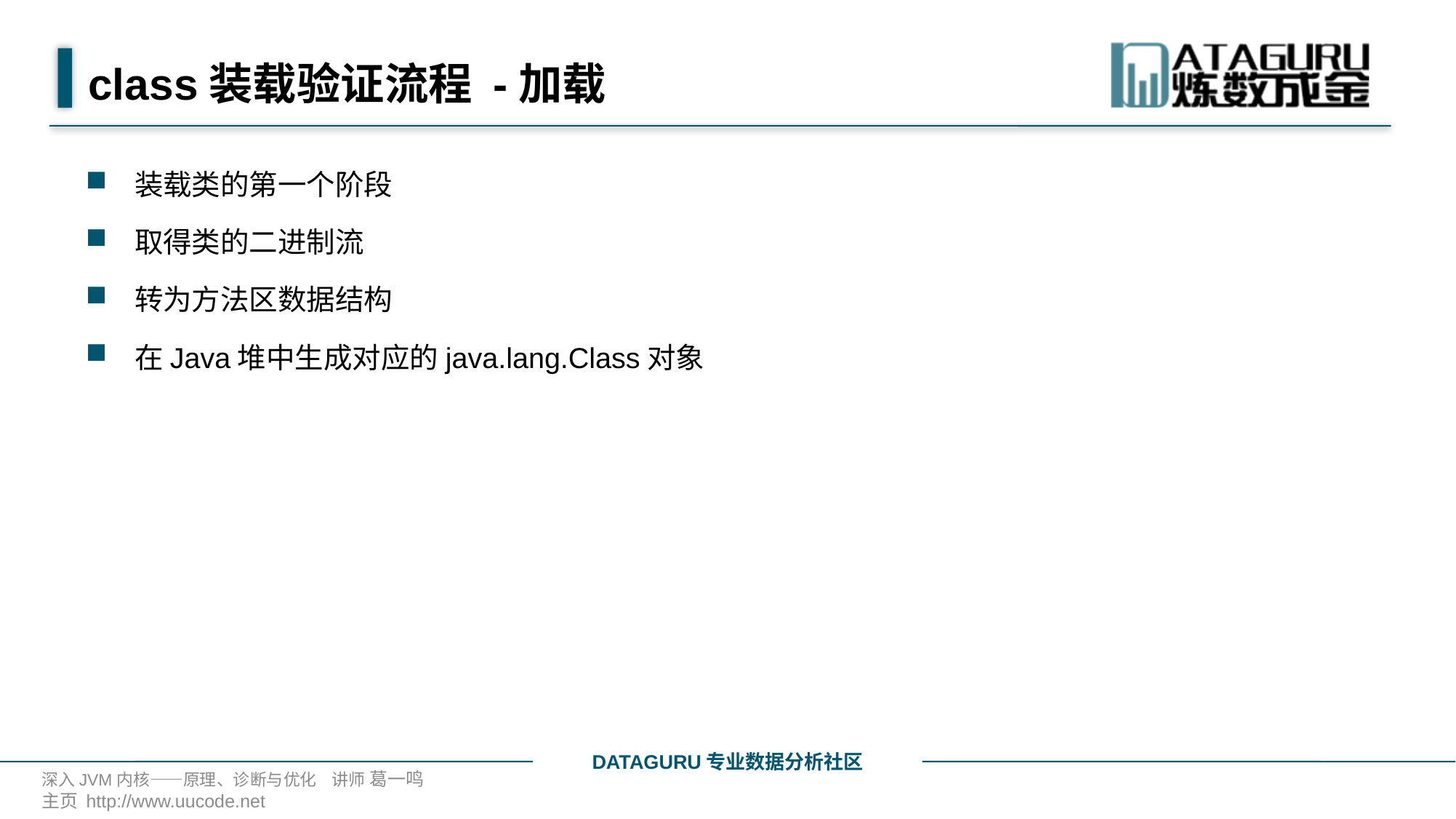

# class装载验证流程 -加载
装载类的第一个阶段
取得类的二进制流
转为方法区数据结构
在Java堆中生成对应的java.lang.Class对象